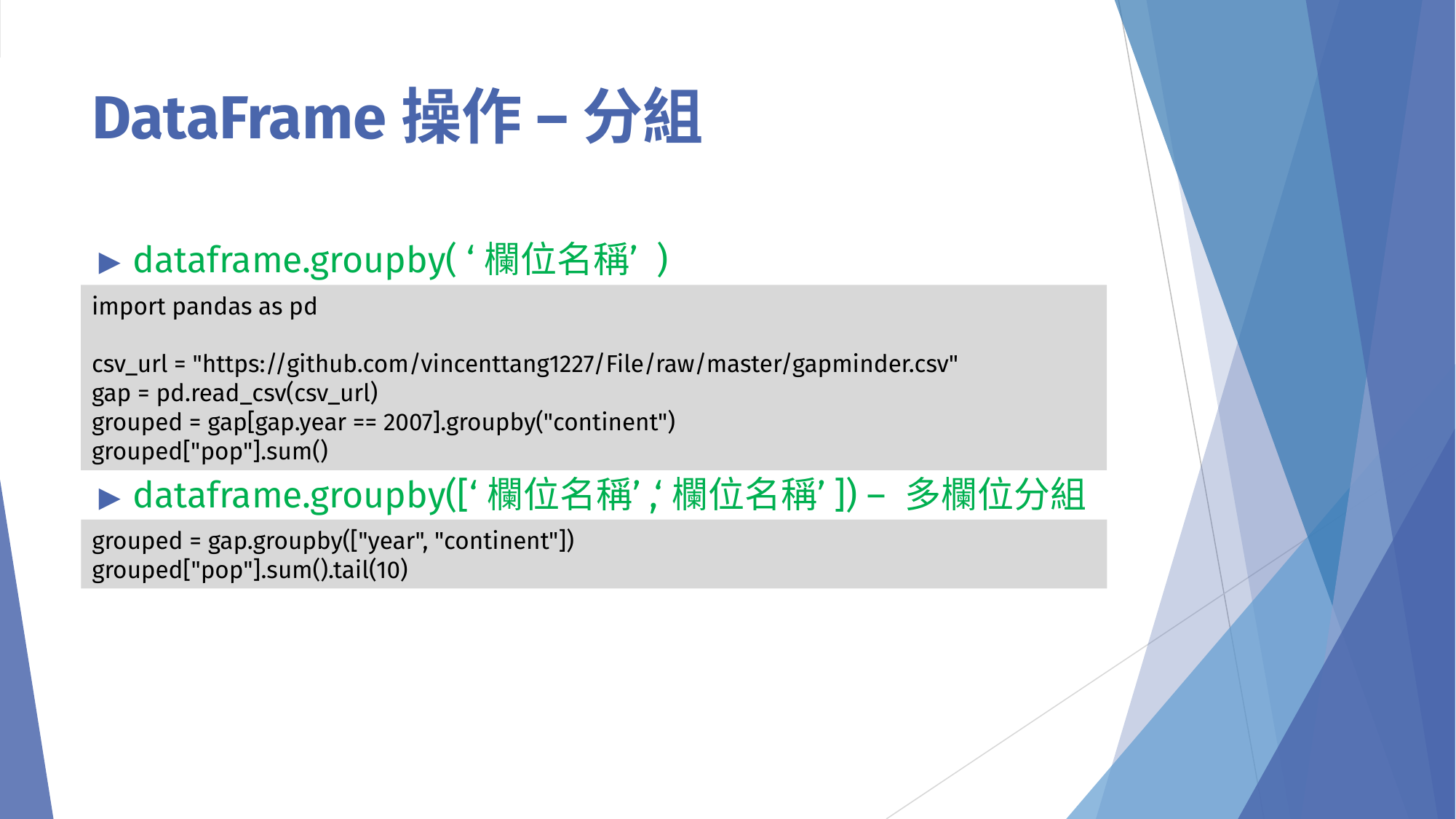

# DataFrame操作 – 分組
dataframe.groupby( ‘欄位名稱’ )

dataframe.groupby([‘欄位名稱’,‘欄位名稱’]) – 多欄位分組
import pandas as pd

csv_url = "https://github.com/vincenttang1227/File/raw/master/gapminder.csv"
gap = pd.read_csv(csv_url)
grouped = gap[gap.year == 2007].groupby("continent")
grouped["pop"].sum()
grouped = gap.groupby(["year", "continent"])
grouped["pop"].sum().tail(10)